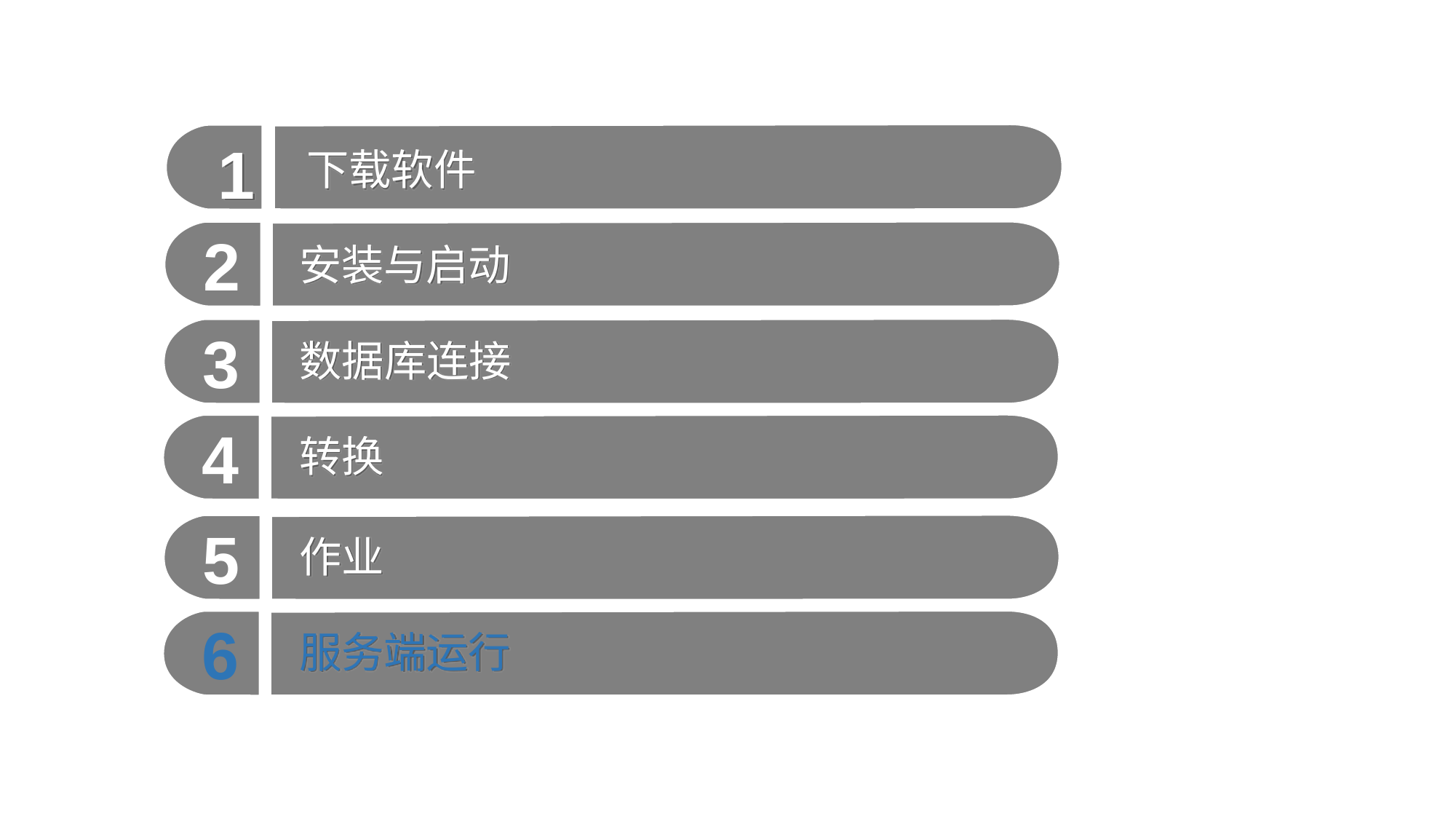

1
下载软件
 2

安装与启动
 3

数据库连接
 4

转换
 5

作业
 6

服务端运行